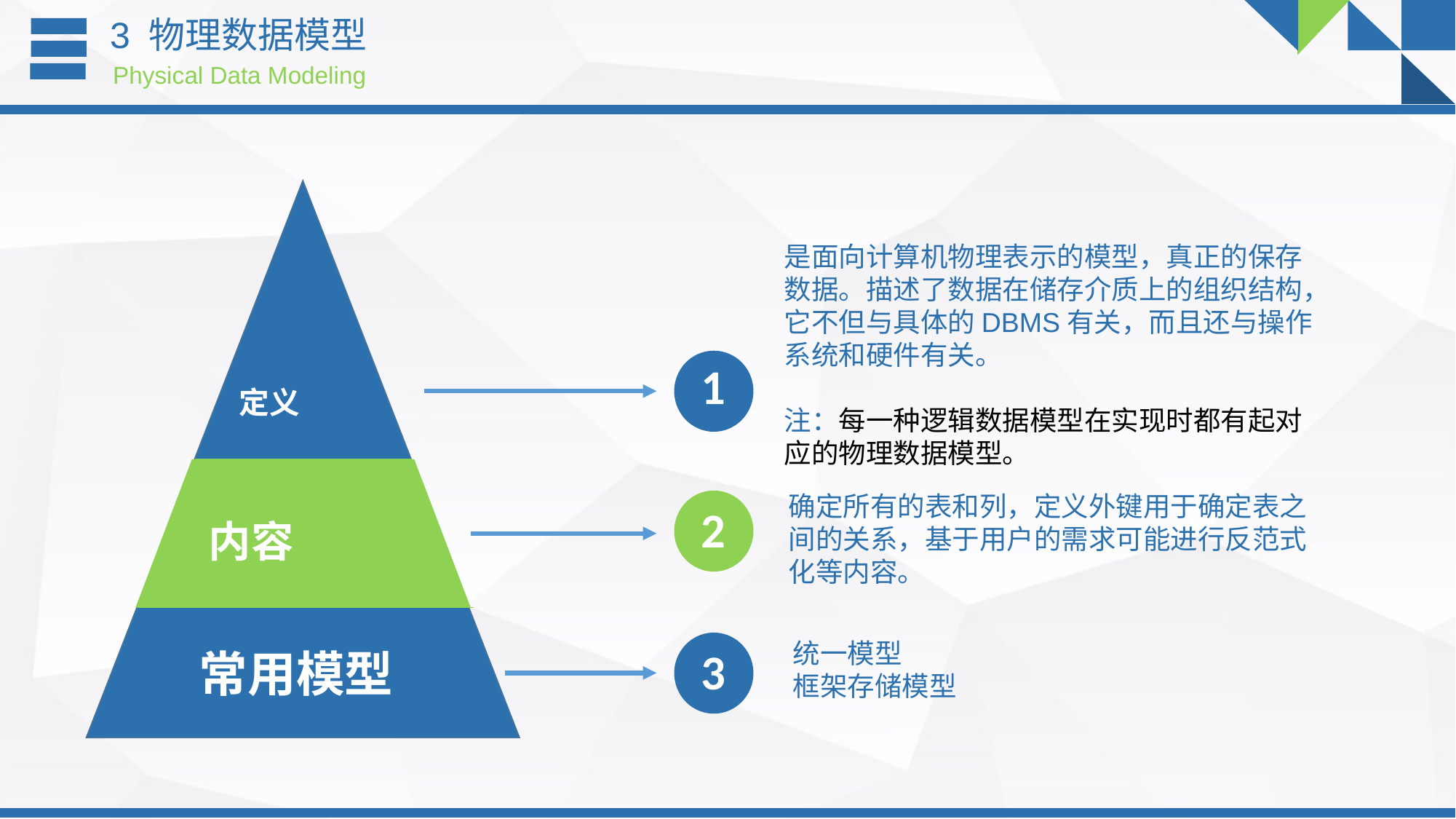

3 物理数据模型

Physical Data Modeling

是面向计算机物理表示的模型，真正的保存数据。描述了数据在储存介质上的组织结构，它不但与具体的DBMS有关，而且还与操作系统和硬件有关。

注：每一种逻辑数据模型在实现时都有起对应的物理数据模型。
1

定义

确定所有的表和列，定义外键用于确定表之间的关系，基于用户的需求可能进行反范式化等内容。

2
内容
统一模型
框架存储模型

3
常用模型